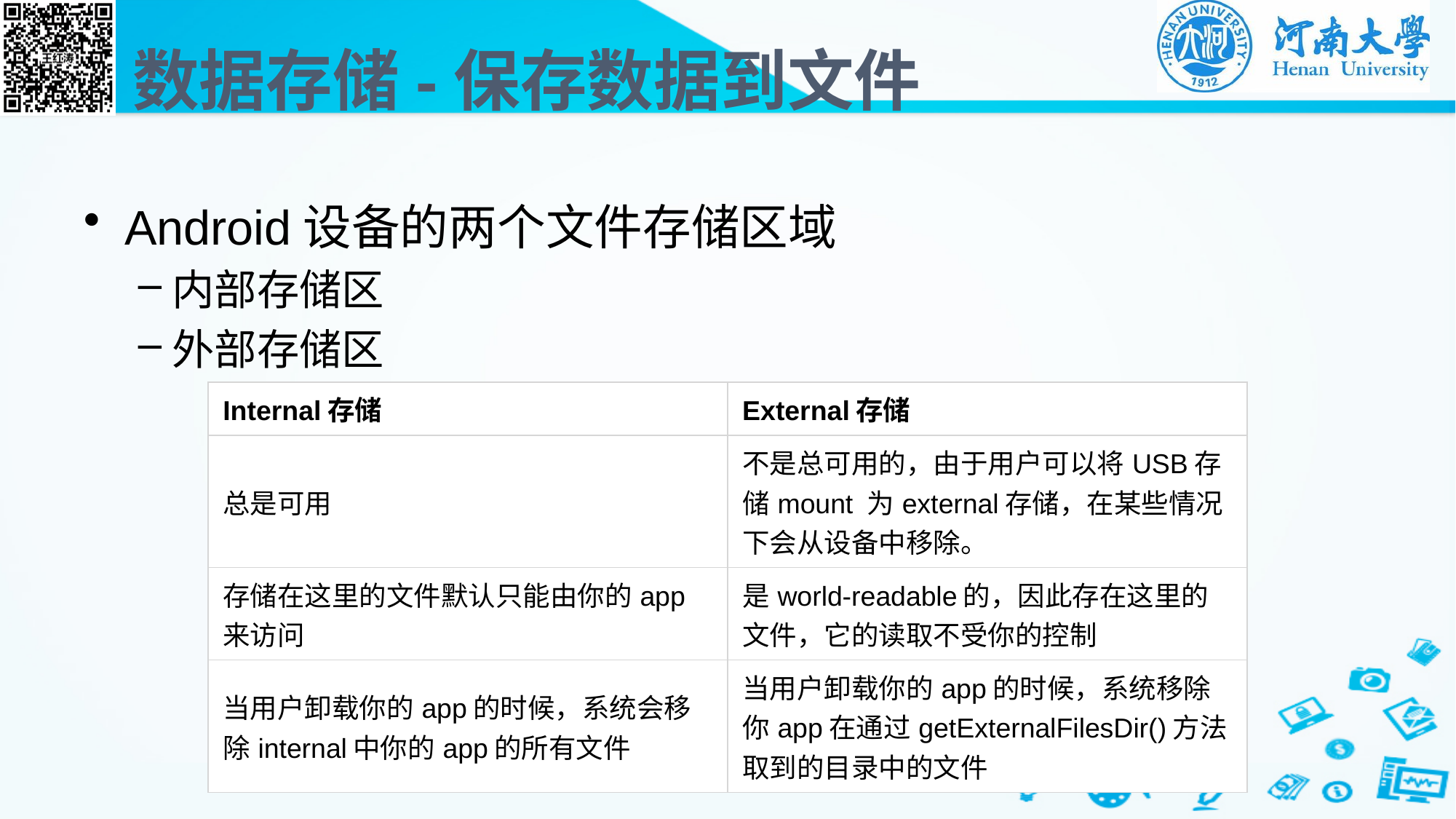

# 数据存储-保存数据到文件
Android设备的两个文件存储区域
内部存储区
外部存储区
| Internal存储 | External存储 |
| --- | --- |
| 总是可用 | 不是总可用的，由于用户可以将USB存储mount 为external存储，在某些情况下会从设备中移除。 |
| 存储在这里的文件默认只能由你的app来访问 | 是world-readable的，因此存在这里的文件，它的读取不受你的控制 |
| 当用户卸载你的app的时候，系统会移除internal中你的app的所有文件 | 当用户卸载你的app的时候，系统移除你app在通过getExternalFilesDir()方法取到的目录中的文件 |